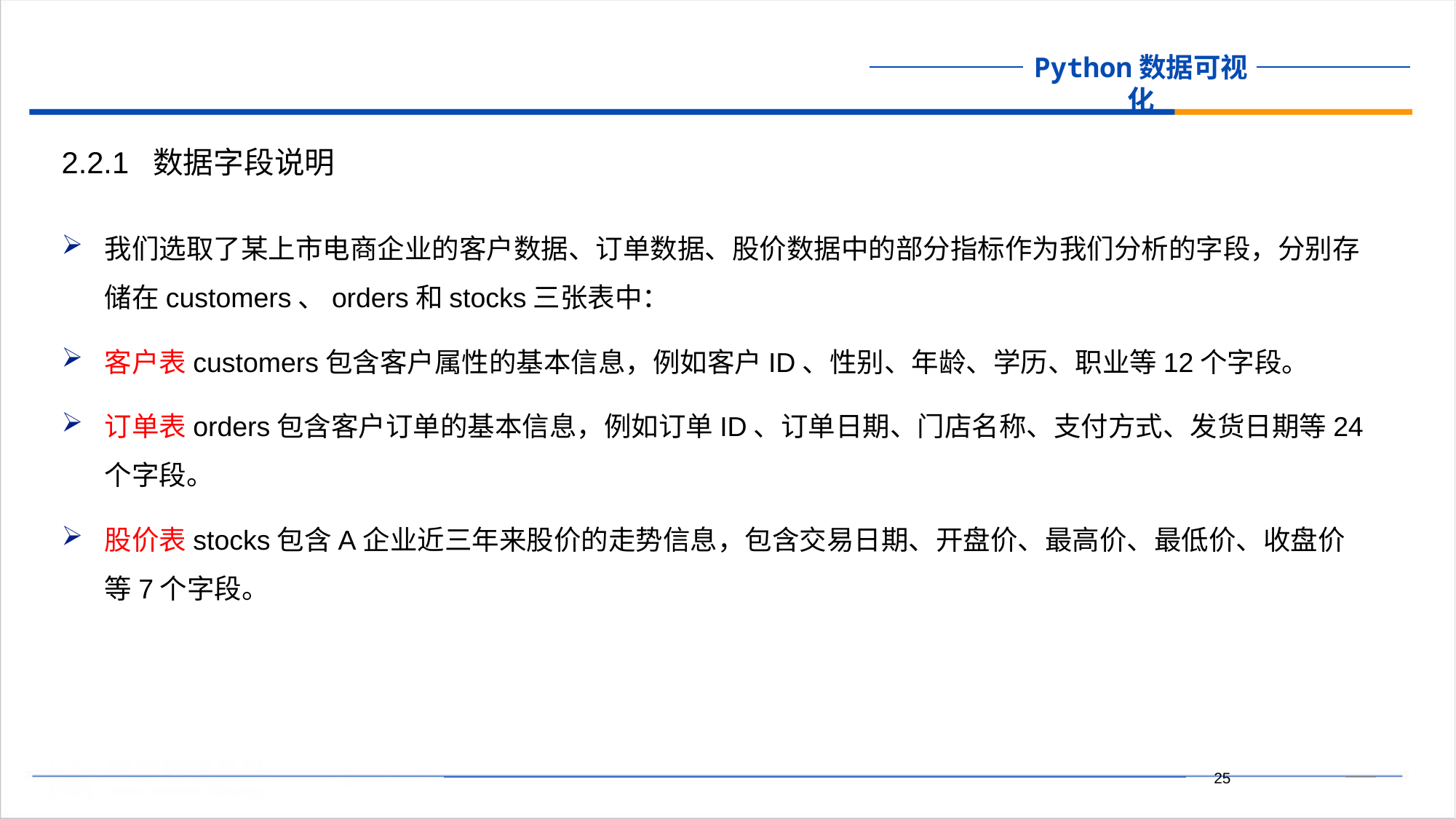

2.2.1  数据字段说明
我们选取了某上市电商企业的客户数据、订单数据、股价数据中的部分指标作为我们分析的字段，分别存储在customers、orders和stocks三张表中：
客户表customers包含客户属性的基本信息，例如客户ID、性别、年龄、学历、职业等12个字段。
订单表orders包含客户订单的基本信息，例如订单ID、订单日期、门店名称、支付方式、发货日期等24个字段。
股价表stocks包含A企业近三年来股价的走势信息，包含交易日期、开盘价、最高价、最低价、收盘价等7个字段。